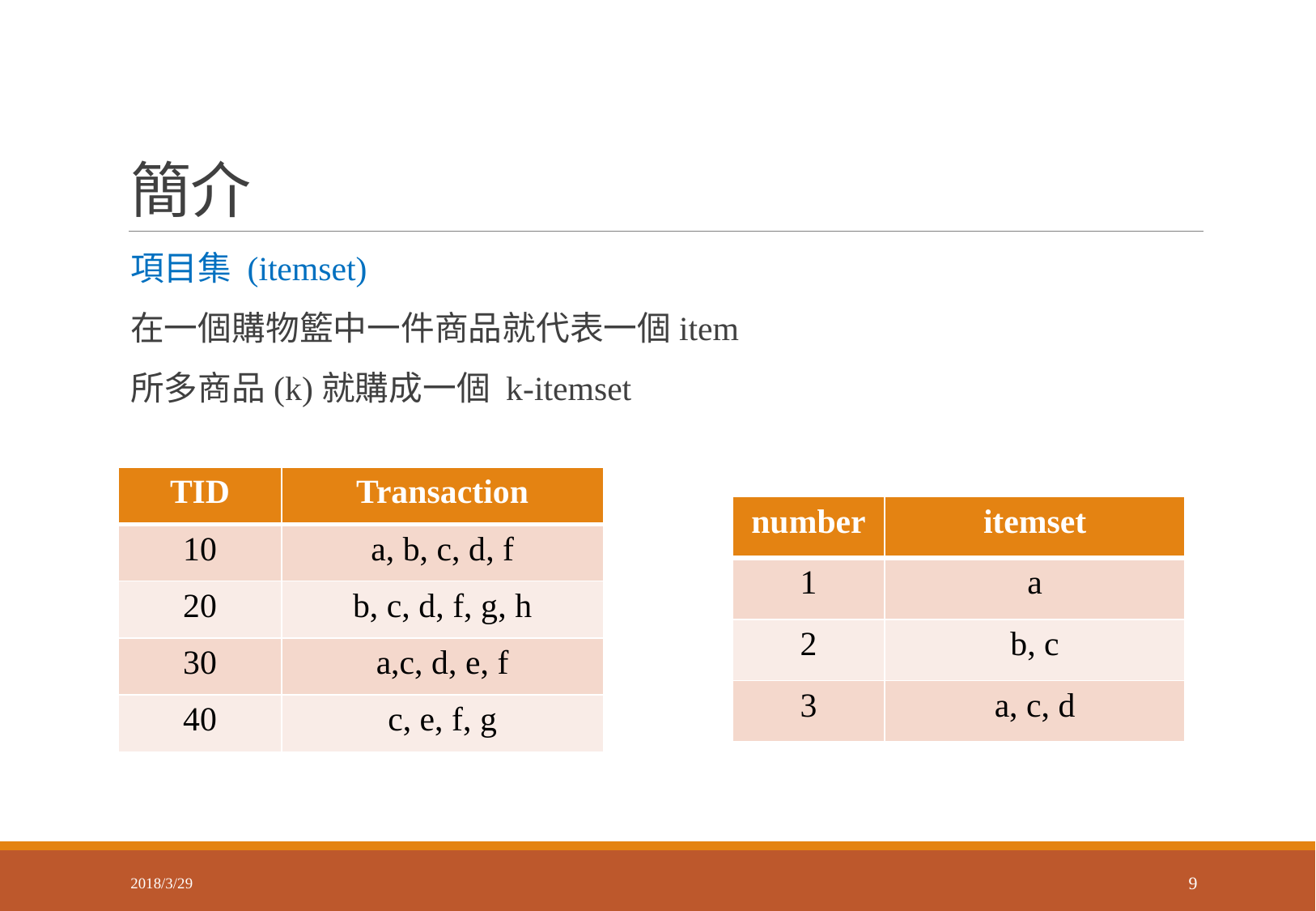

# 簡介
項目集 (itemset)
在一個購物籃中一件商品就代表一個item
所多商品(k)就購成一個 k-itemset
| TID | Transaction |
| --- | --- |
| 10 | a, b, c, d, f |
| 20 | b, c, d, f, g, h |
| 30 | a,c, d, e, f |
| 40 | c, e, f, g |
| number | itemset |
| --- | --- |
| 1 | a |
| 2 | b, c |
| 3 | a, c, d |
2018/3/29
9